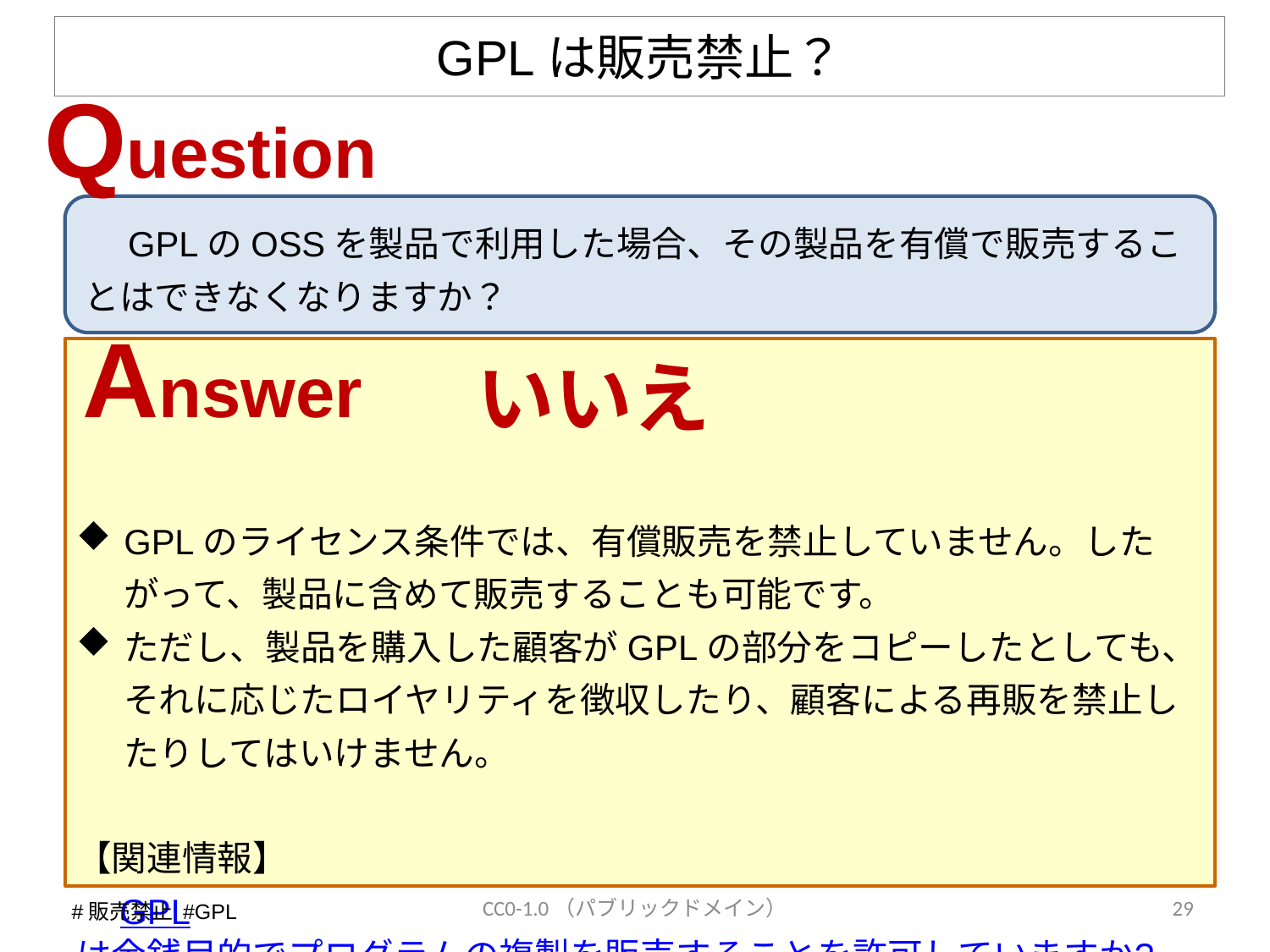

# GPLは販売禁止？
Question
　GPLのOSSを製品で利用した場合、その製品を有償で販売することはできなくなりますか？
Answer

いいえ
GPLのライセンス条件では、有償販売を禁止していません。したがって、製品に含めて販売することも可能です。
ただし、製品を購入した顧客がGPLの部分をコピーしたとしても、それに応じたロイヤリティを徴収したり、顧客による再販を禁止したりしてはいけません。
【関連情報】
　GPLは金銭目的でプログラムの複製を販売することを許可していますか?
CC0-1.0（パブリックドメイン）
29
#販売禁止 #GPL